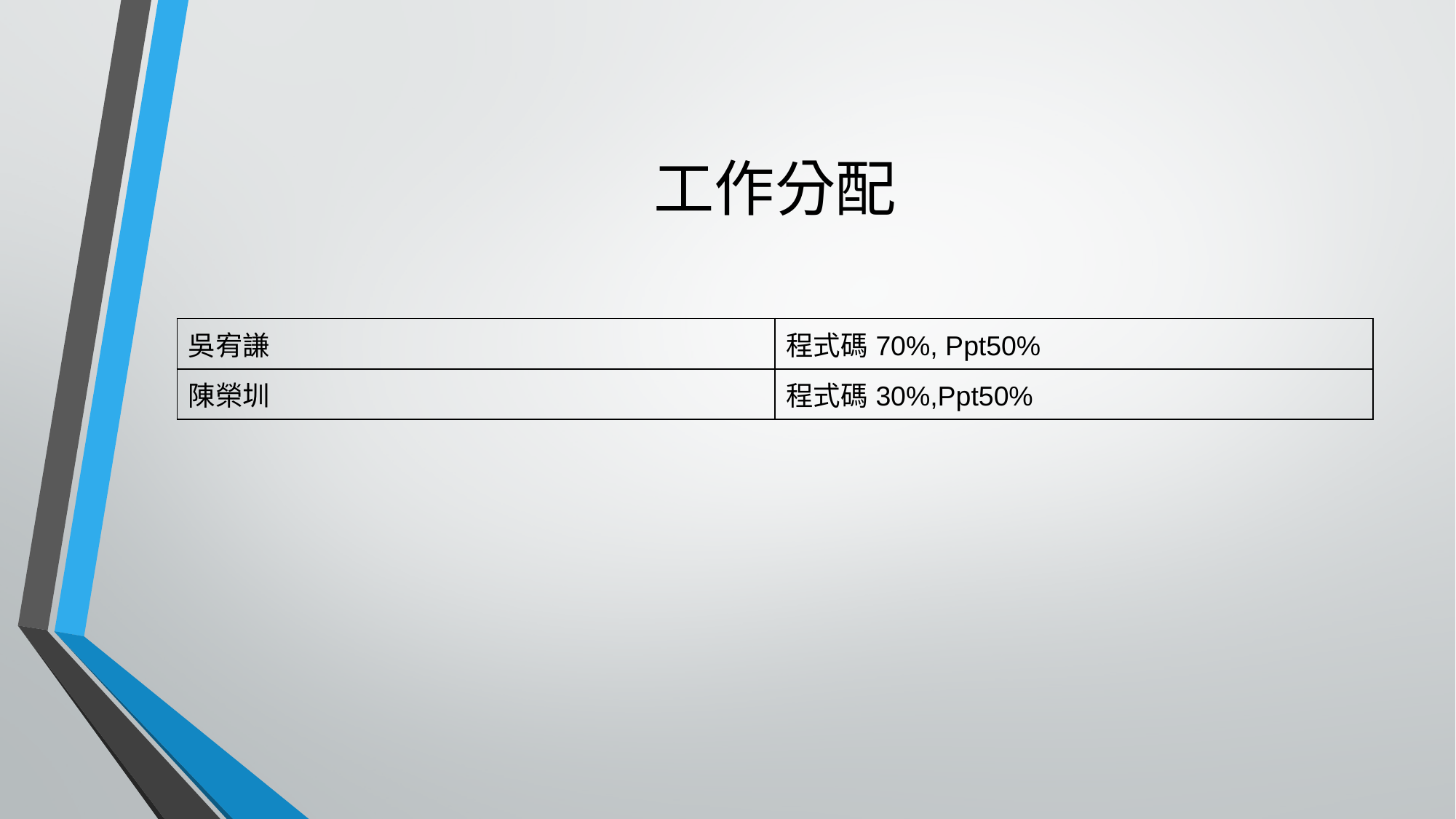

# 工作分配
| 吳宥謙 | 程式碼70%, Ppt50% |
| --- | --- |
| 陳榮圳 | 程式碼30%,Ppt50% |